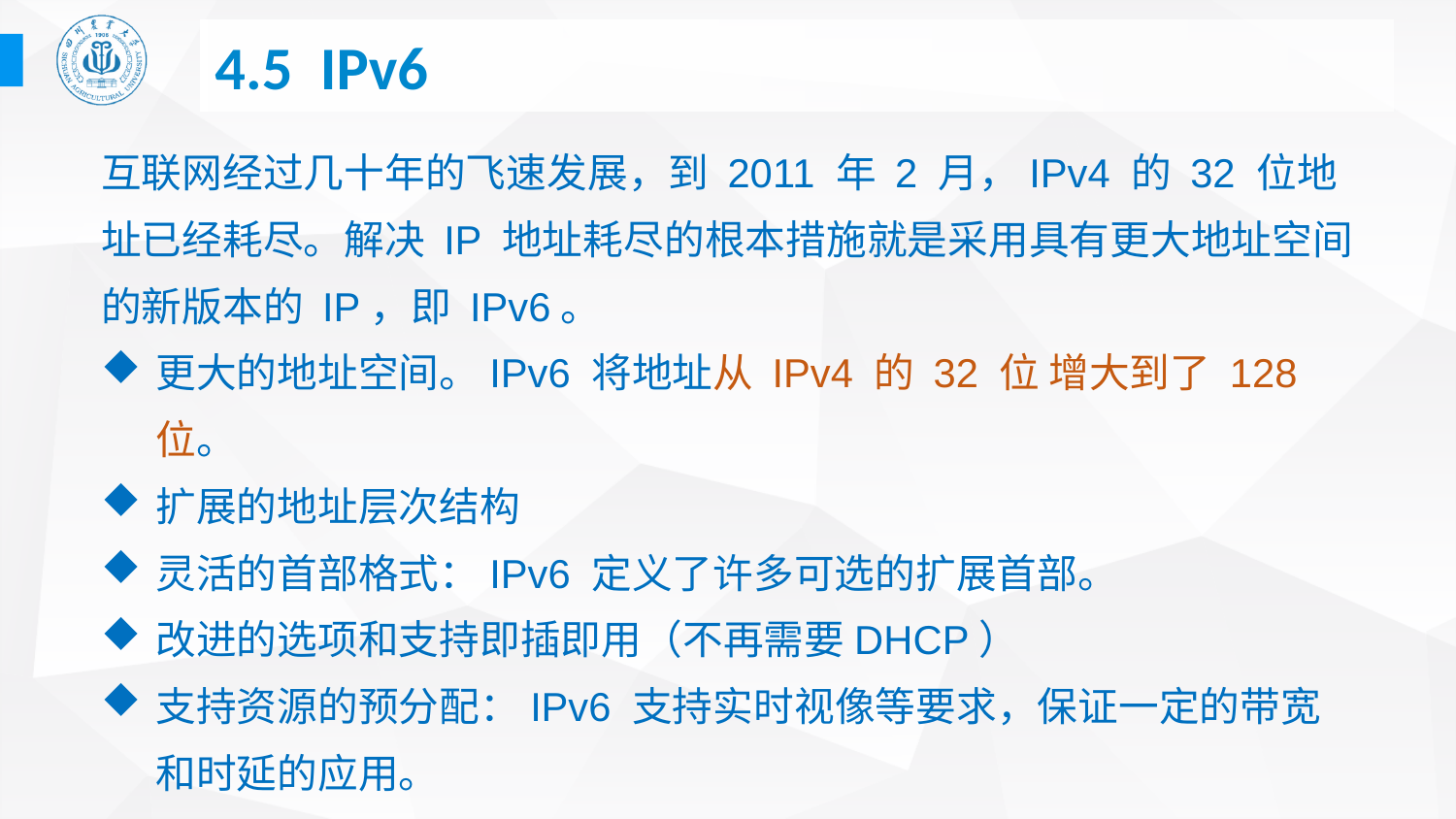

# 4.5  IPv6
互联网经过几十年的飞速发展，到 2011 年 2 月，IPv4 的 32 位地址已经耗尽。解决 IP 地址耗尽的根本措施就是采用具有更大地址空间的新版本的 IP，即 IPv6。
更大的地址空间。IPv6 将地址从 IPv4 的 32 位 增大到了 128 位。
扩展的地址层次结构
灵活的首部格式：IPv6 定义了许多可选的扩展首部。
改进的选项和支持即插即用（不再需要DHCP）
支持资源的预分配：IPv6 支持实时视像等要求，保证一定的带宽和时延的应用。